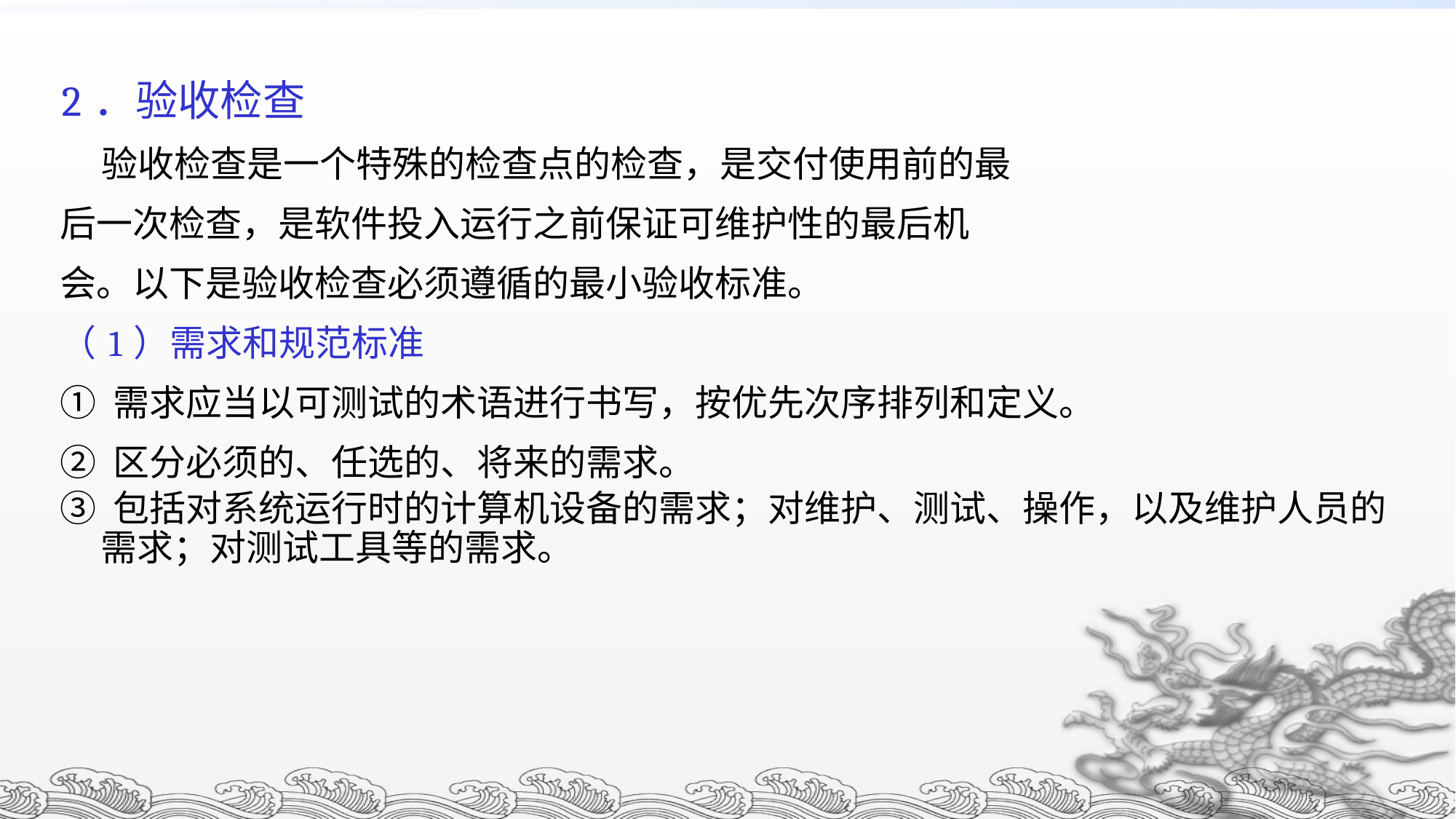

2．验收检查
    验收检查是一个特殊的检查点的检查，是交付使用前的最
后一次检查，是软件投入运行之前保证可维护性的最后机
会。以下是验收检查必须遵循的最小验收标准。
（1）需求和规范标准
① 需求应当以可测试的术语进行书写，按优先次序排列和定义。
② 区分必须的、任选的、将来的需求。
③ 包括对系统运行时的计算机设备的需求；对维护、测试、操作，以及维护人员的需求；对测试工具等的需求。